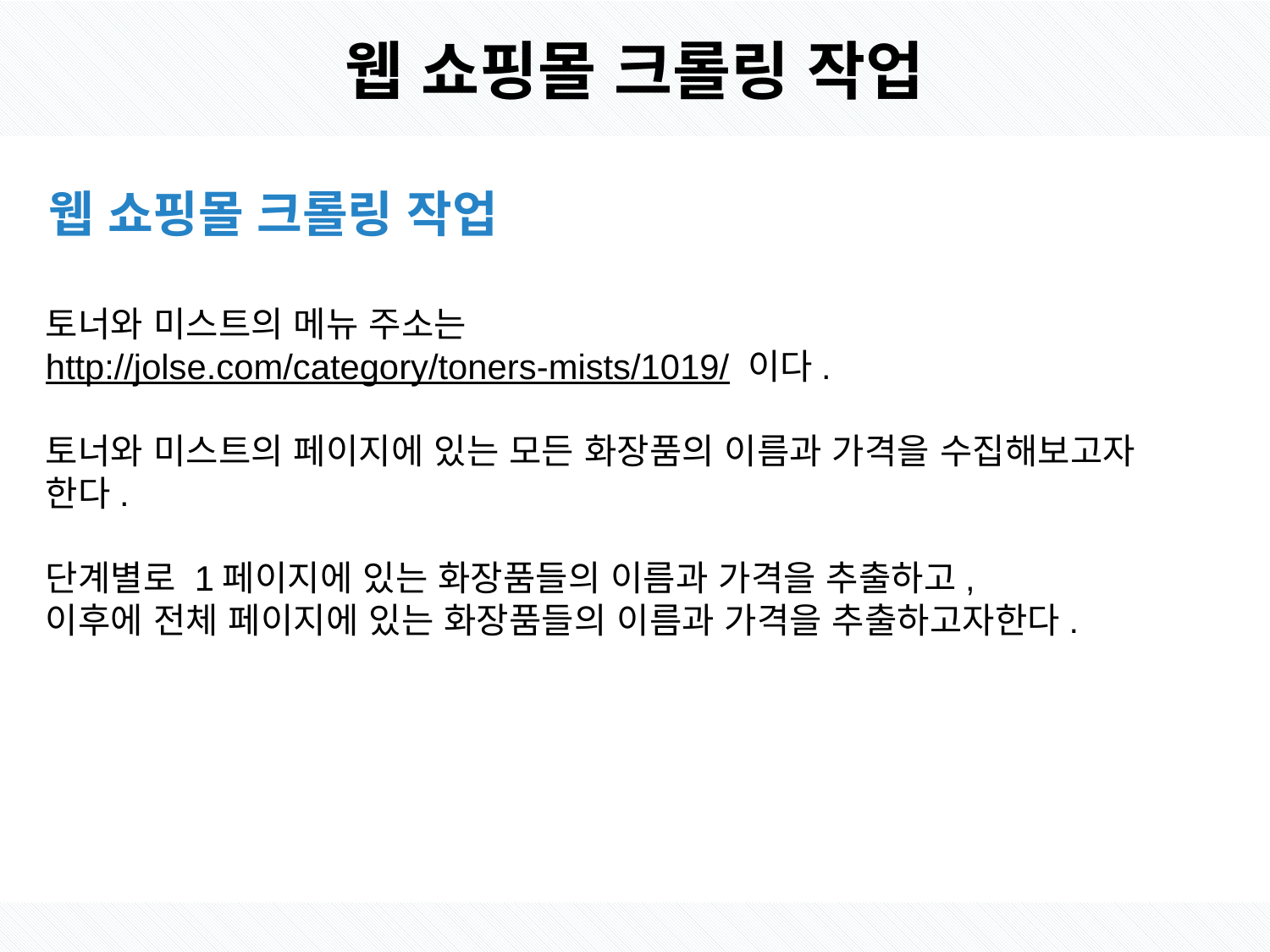

# 웹 쇼핑몰 크롤링 작업
웹 쇼핑몰 크롤링 작업
토너와 미스트의 메뉴 주소는
http://jolse.com/category/toners-mists/1019/ 이다.

토너와 미스트의 페이지에 있는 모든 화장품의 이름과 가격을 수집해보고자 한다.

단계별로 1페이지에 있는 화장품들의 이름과 가격을 추출하고,
이후에 전체 페이지에 있는 화장품들의 이름과 가격을 추출하고자한다.